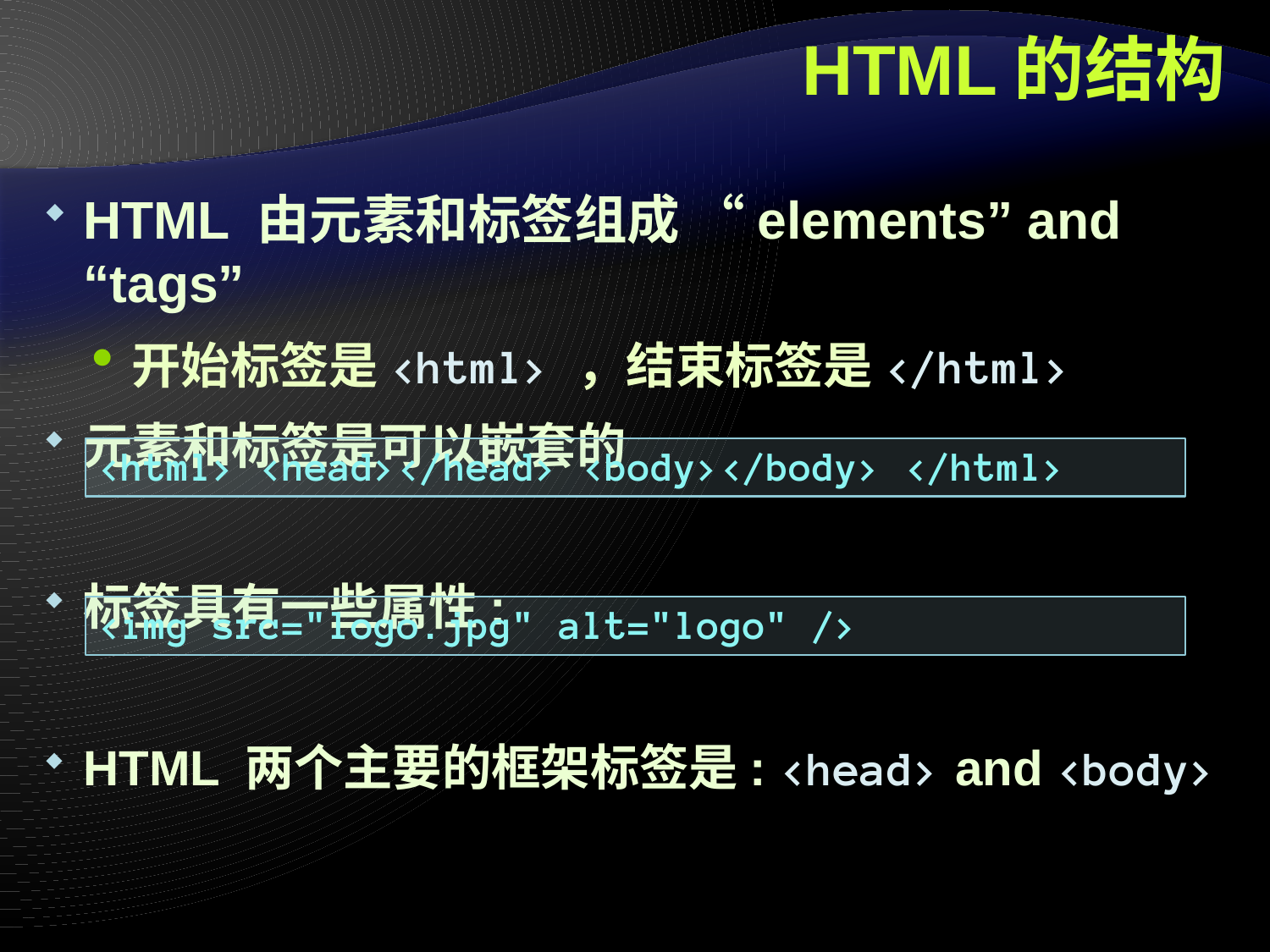

# HTML的结构
HTML 由元素和标签组成 “elements” and “tags”
开始标签是<html> ，结束标签是</html>
元素和标签是可以嵌套的

标签具有一些属性:

HTML 两个主要的框架标签是: <head> and <body>
<html> <head></head> <body></body> </html>
<img src="logo.jpg" alt="logo" />
6